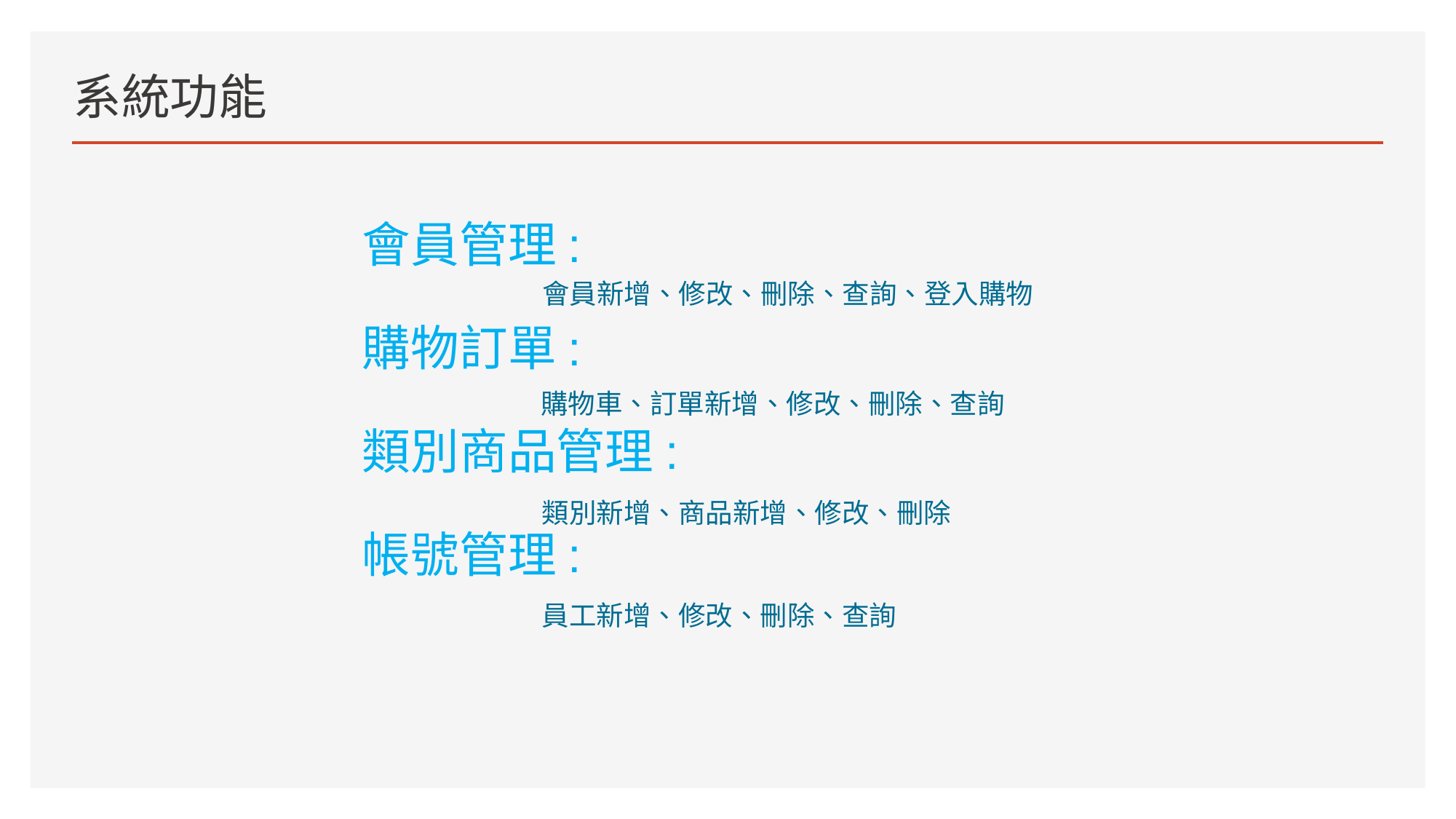

# 系統功能
會員管理:

購物訂單:

類別商品管理:

帳號管理:

會員新增、修改、刪除、查詢、登入購物
購物車、訂單新增、修改、刪除、查詢
類別新增、商品新增、修改、刪除
員工新增、修改、刪除、查詢